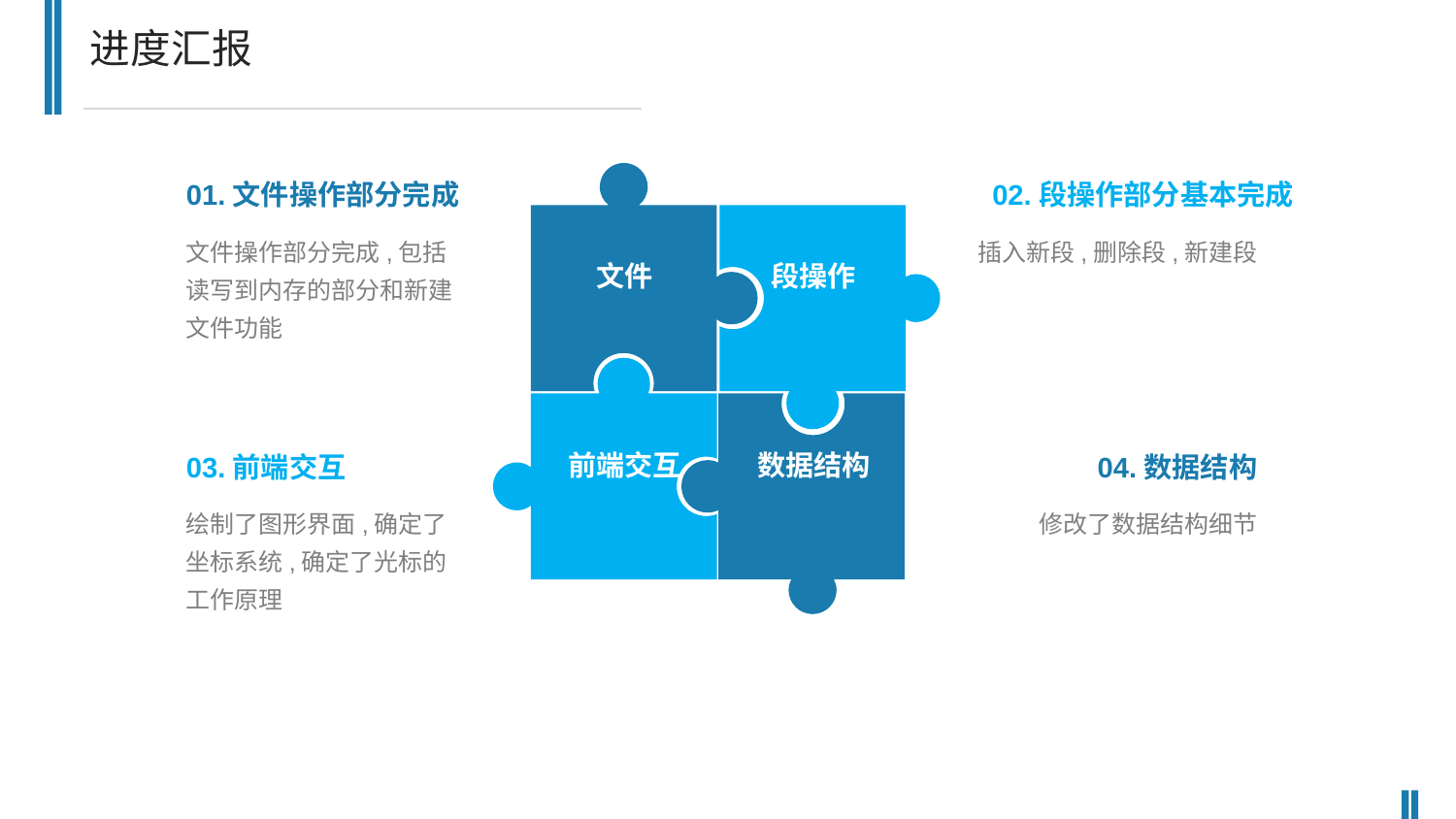

进度汇报

01.文件操作部分完成
02.段操作部分基本完成

文件操作部分完成,包括读写到内存的部分和新建文件功能
插入新段,删除段,新建段
文件
段操作

前端交互
数据结构

03.前端交互
04.数据结构
绘制了图形界面,确定了坐标系统,确定了光标的工作原理
修改了数据结构细节